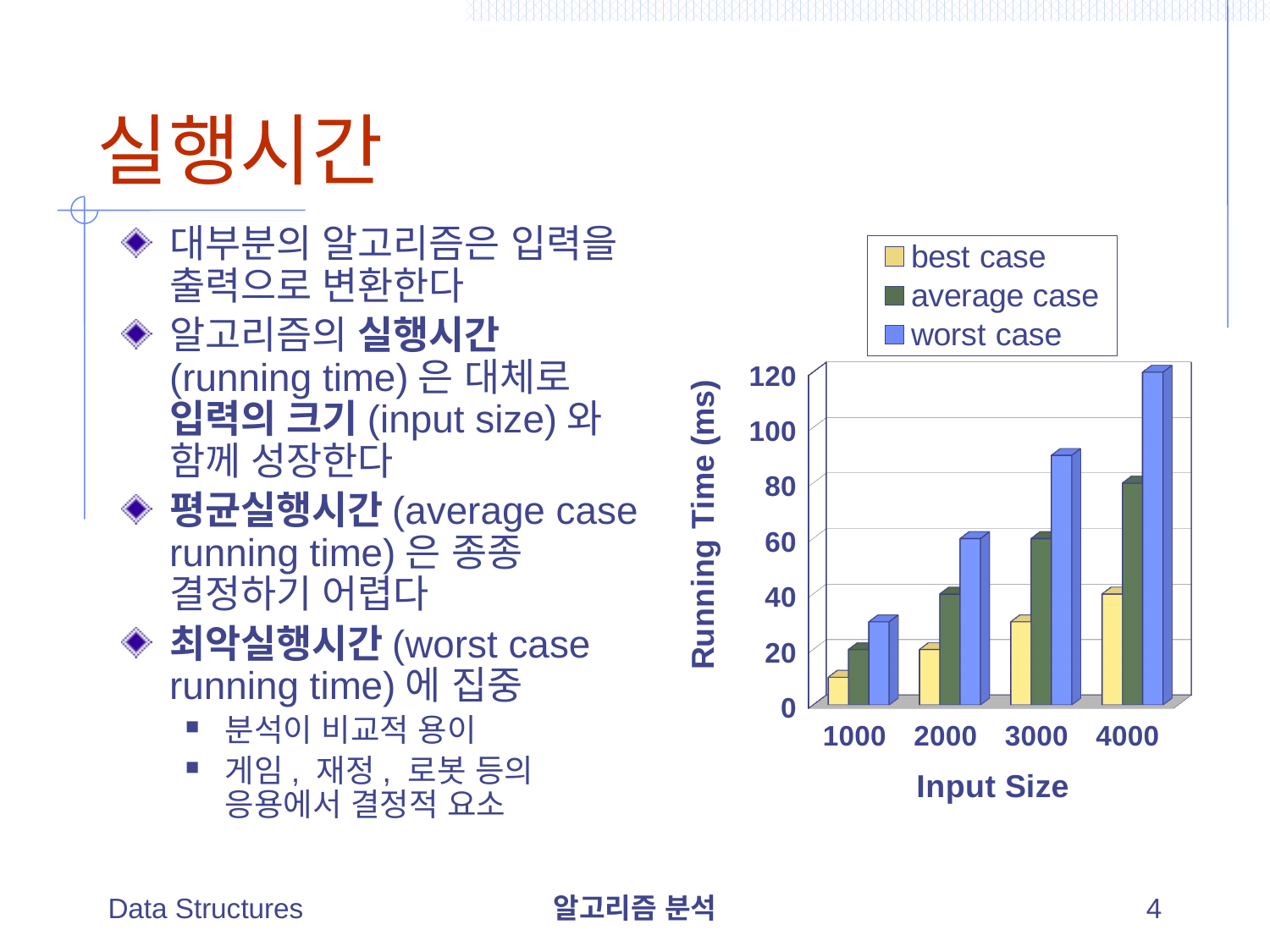

# 실행시간
대부분의 알고리즘은 입력을 출력으로 변환한다
알고리즘의 실행시간(running time)은 대체로 입력의 크기(input size)와 함께 성장한다
평균실행시간(average case running time)은 종종 결정하기 어렵다
최악실행시간(worst case running time)에 집중
분석이 비교적 용이
게임, 재정, 로봇 등의 응용에서 결정적 요소

[unsupported chart]

Data Structures
알고리즘 분석
4